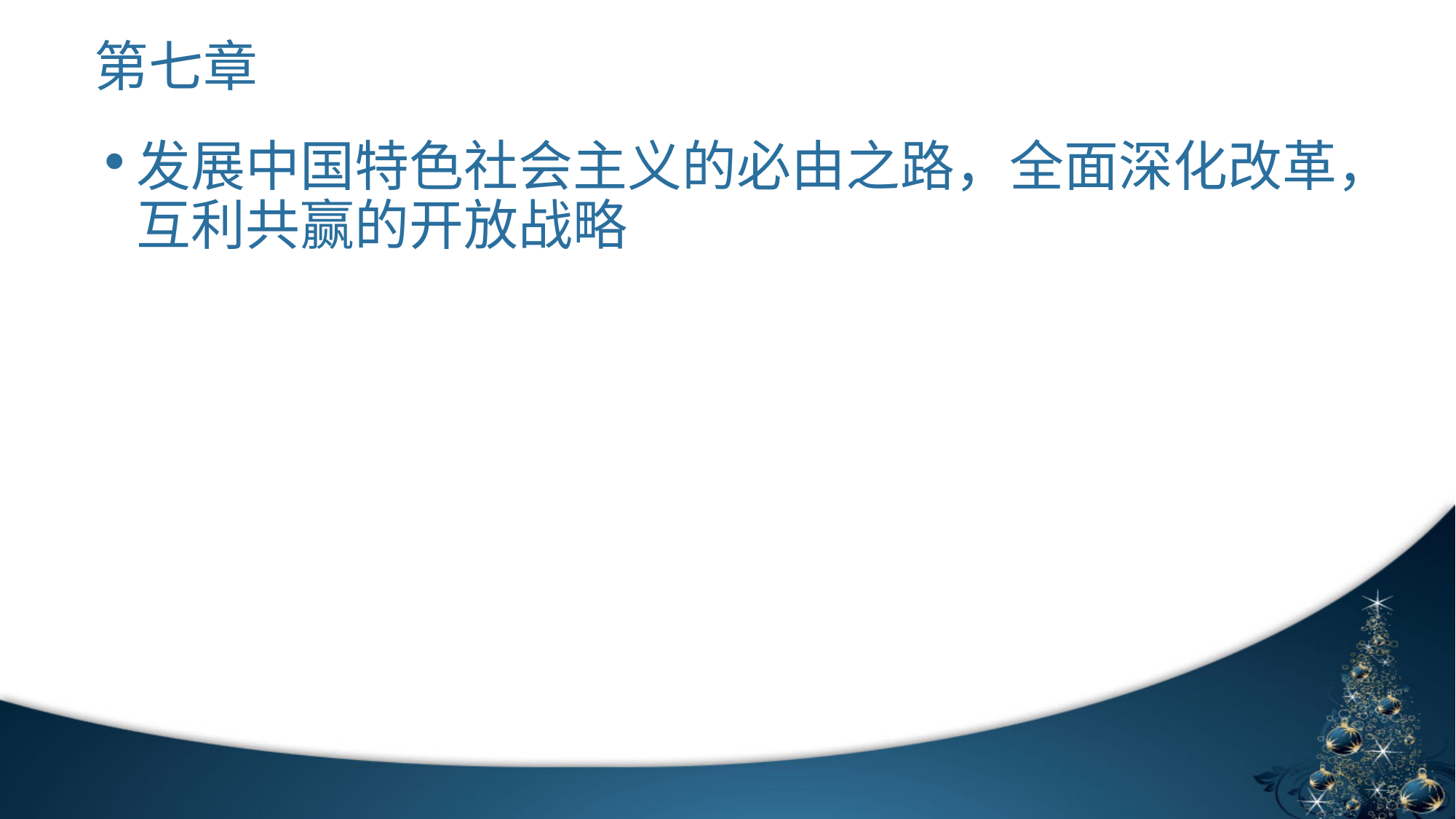

# 第七章
发展中国特色社会主义的必由之路，全面深化改革，互利共赢的开放战略